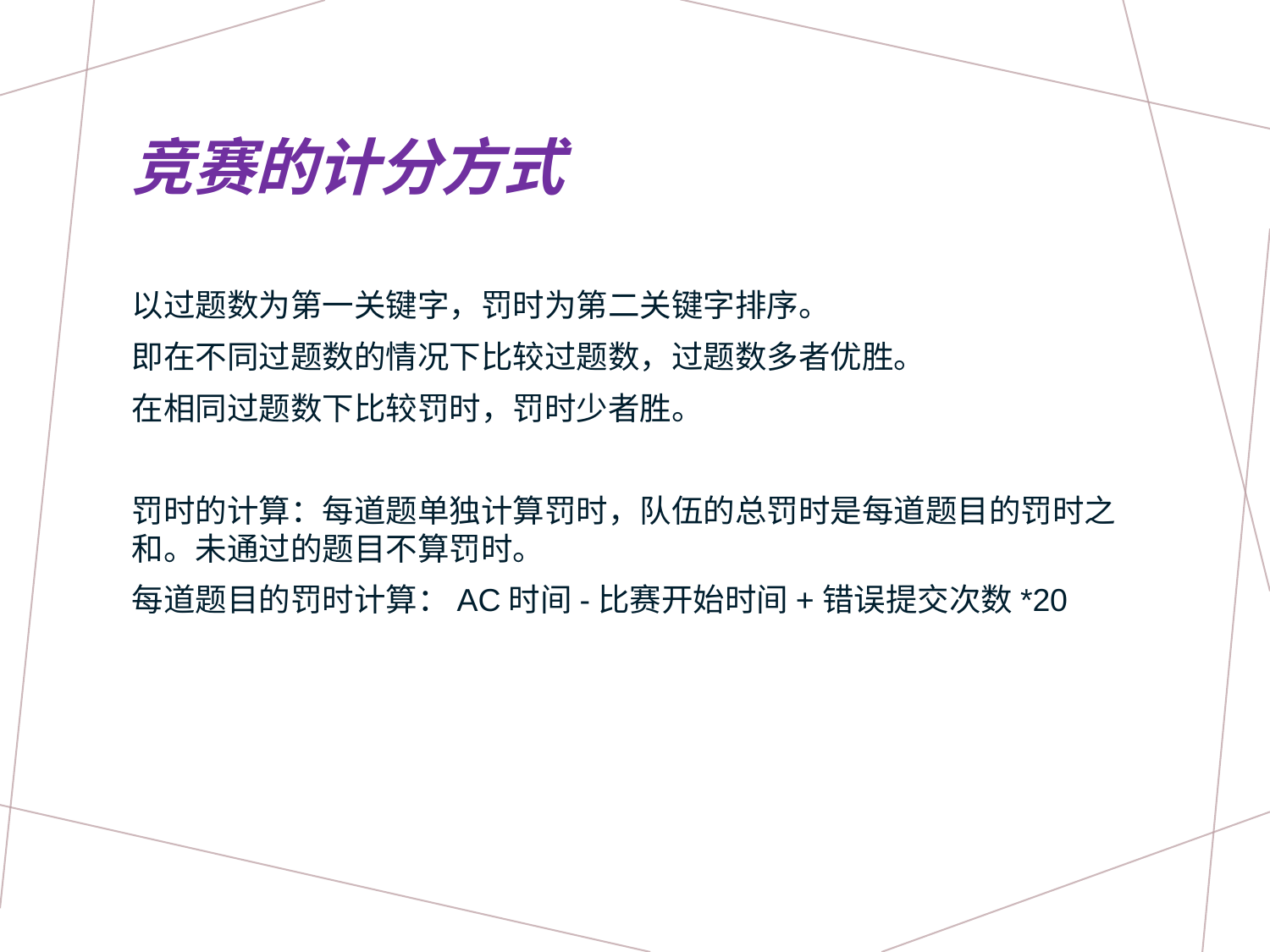

# 竞赛的计分方式
以过题数为第一关键字，罚时为第二关键字排序。
即在不同过题数的情况下比较过题数，过题数多者优胜。
在相同过题数下比较罚时，罚时少者胜。

罚时的计算：每道题单独计算罚时，队伍的总罚时是每道题目的罚时之和。未通过的题目不算罚时。
每道题目的罚时计算：AC时间-比赛开始时间+错误提交次数*20